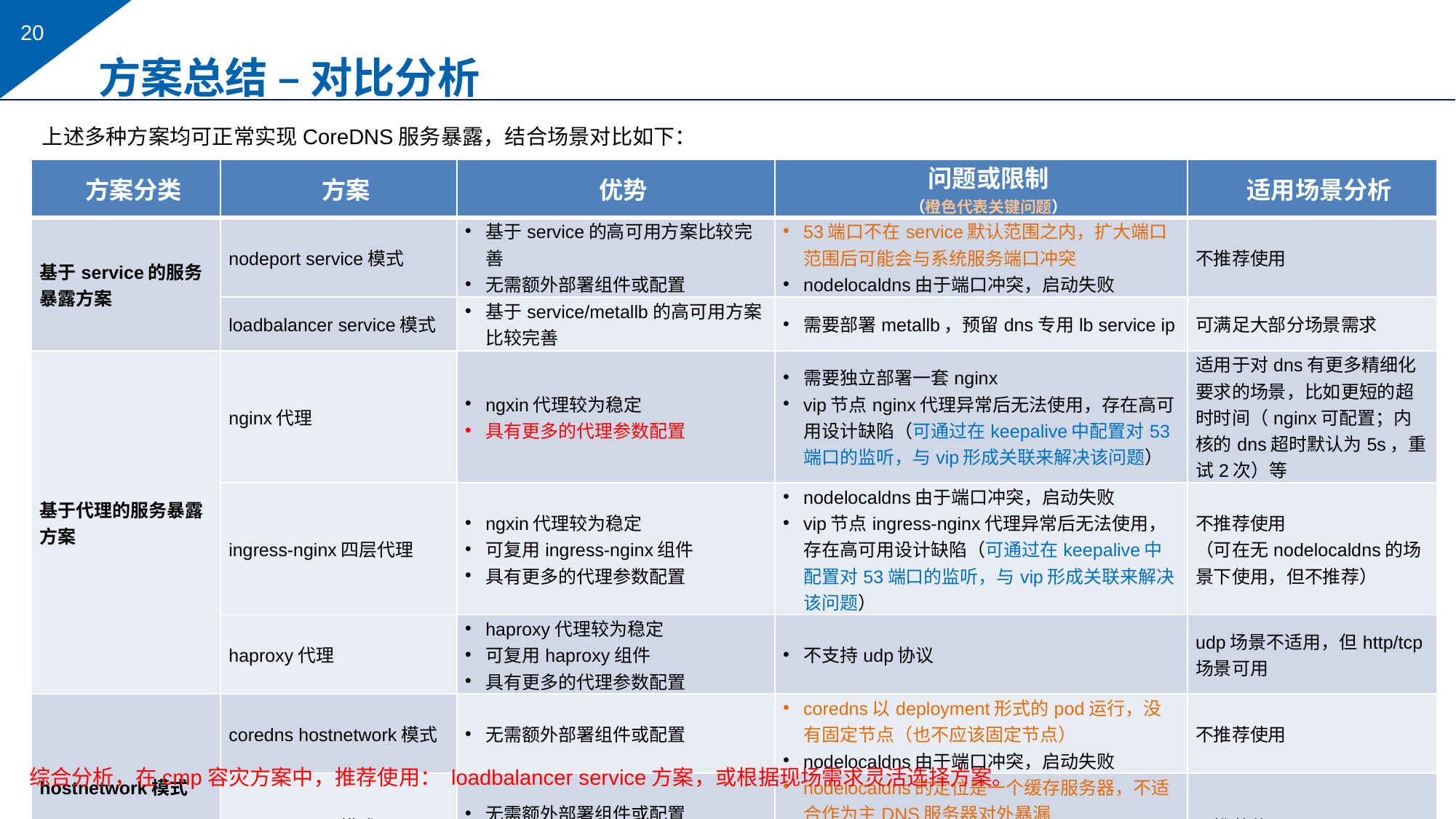

# 方案总结 – 对比分析
上述多种方案均可正常实现CoreDNS服务暴露，结合场景对比如下：
| 方案分类 | 方案 | 优势 | 问题或限制 （橙色代表关键问题） | 适用场景分析 |
| --- | --- | --- | --- | --- |
| 基于service的服务暴露方案 | nodeport service模式 | 基于service的高可用方案比较完善 无需额外部署组件或配置 | 53端口不在service默认范围之内，扩大端口范围后可能会与系统服务端口冲突 nodelocaldns由于端口冲突，启动失败 | 不推荐使用 |
|  | loadbalancer service模式 | 基于service/metallb的高可用方案比较完善 | 需要部署metallb，预留dns专用lb service ip | 可满足大部分场景需求 |
| 基于代理的服务暴露方案 | nginx代理 | ngxin代理较为稳定 具有更多的代理参数配置 | 需要独立部署一套nginx vip节点nginx代理异常后无法使用，存在高可用设计缺陷（可通过在keepalive中配置对53端口的监听，与vip形成关联来解决该问题） | 适用于对dns有更多精细化要求的场景，比如更短的超时时间（nginx可配置；内核的dns超时默认为5s，重试2次）等 |
|  | ingress-nginx四层代理 | ngxin代理较为稳定 可复用ingress-nginx组件 具有更多的代理参数配置 | nodelocaldns由于端口冲突，启动失败 vip节点ingress-nginx代理异常后无法使用，存在高可用设计缺陷（可通过在keepalive中配置对53端口的监听，与vip形成关联来解决该问题） | 不推荐使用 （可在无nodelocaldns的场景下使用，但不推荐） |
|  | haproxy代理 | haproxy代理较为稳定 可复用haproxy组件 具有更多的代理参数配置 | 不支持udp协议 | udp场景不适用，但http/tcp场景可用 |
| hostnetwork模式 | coredns hostnetwork模式 | 无需额外部署组件或配置 | coredns以deployment形式的pod运行，没有固定节点（也不应该固定节点） nodelocaldns由于端口冲突，启动失败 | 不推荐使用 |
|  | nodelocaldns模式 | 无需额外部署组件或配置 性能较高 | nodelocaldns的定位是一个缓存服务器，不适合作为主DNS服务器对外暴漏 当vip节点nodelocaldns异常时，其代理服务将无法访问，存在该高可用设计缺陷 | 不推荐使用 |
综合分析，在cmp容灾方案中，推荐使用： loadbalancer service方案，或根据现场需求灵活选择方案。